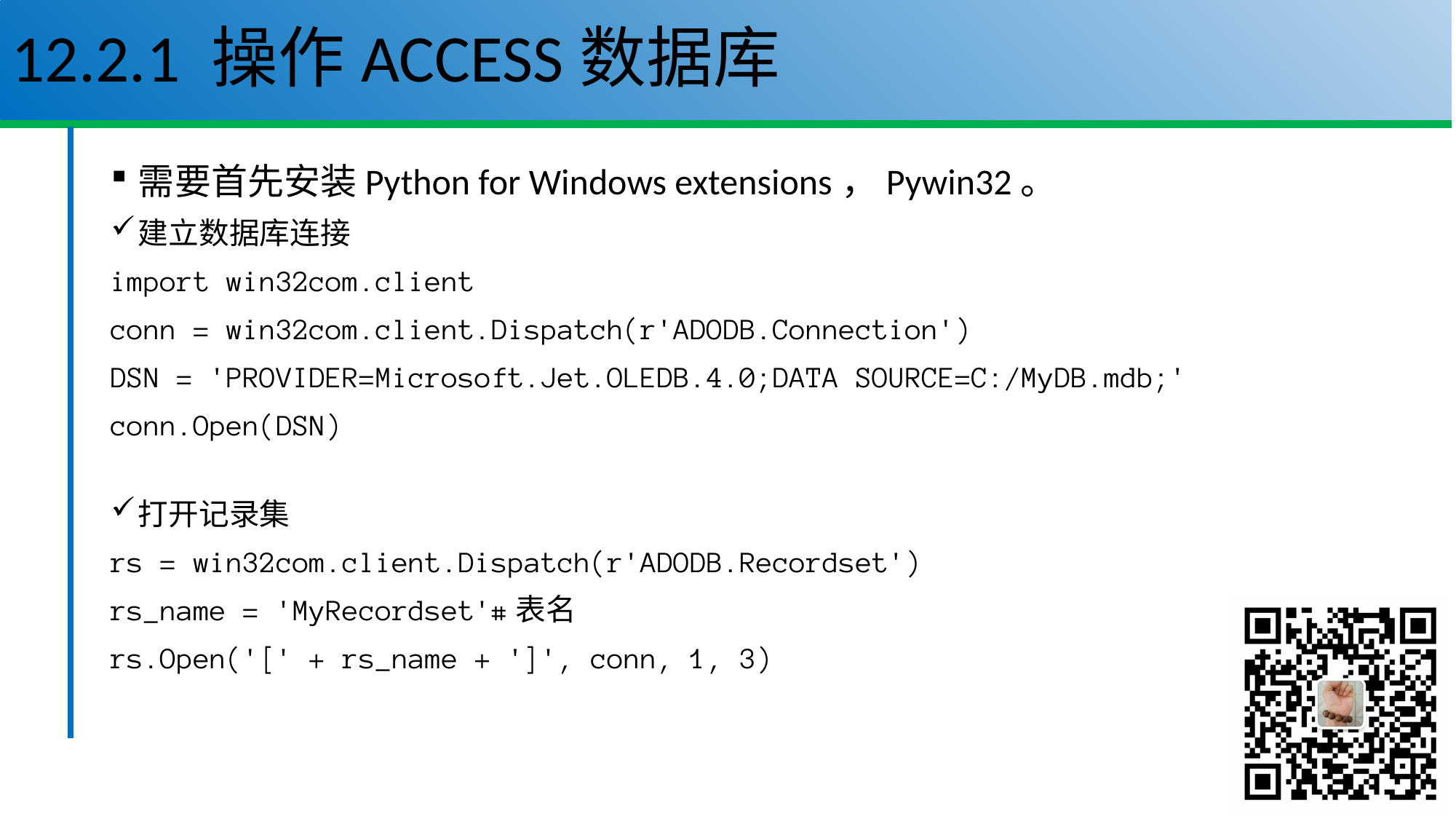

# 12.2.1 操作ACCESS数据库
需要首先安装Python for Windows extensions，Pywin32。
建立数据库连接
import win32com.client
conn = win32com.client.Dispatch(r'ADODB.Connection')
DSN = 'PROVIDER=Microsoft.Jet.OLEDB.4.0;DATA SOURCE=C:/MyDB.mdb;'
conn.Open(DSN)

打开记录集
rs = win32com.client.Dispatch(r'ADODB.Recordset')
rs_name = 'MyRecordset'#表名
rs.Open('[' + rs_name + ']', conn, 1, 3)